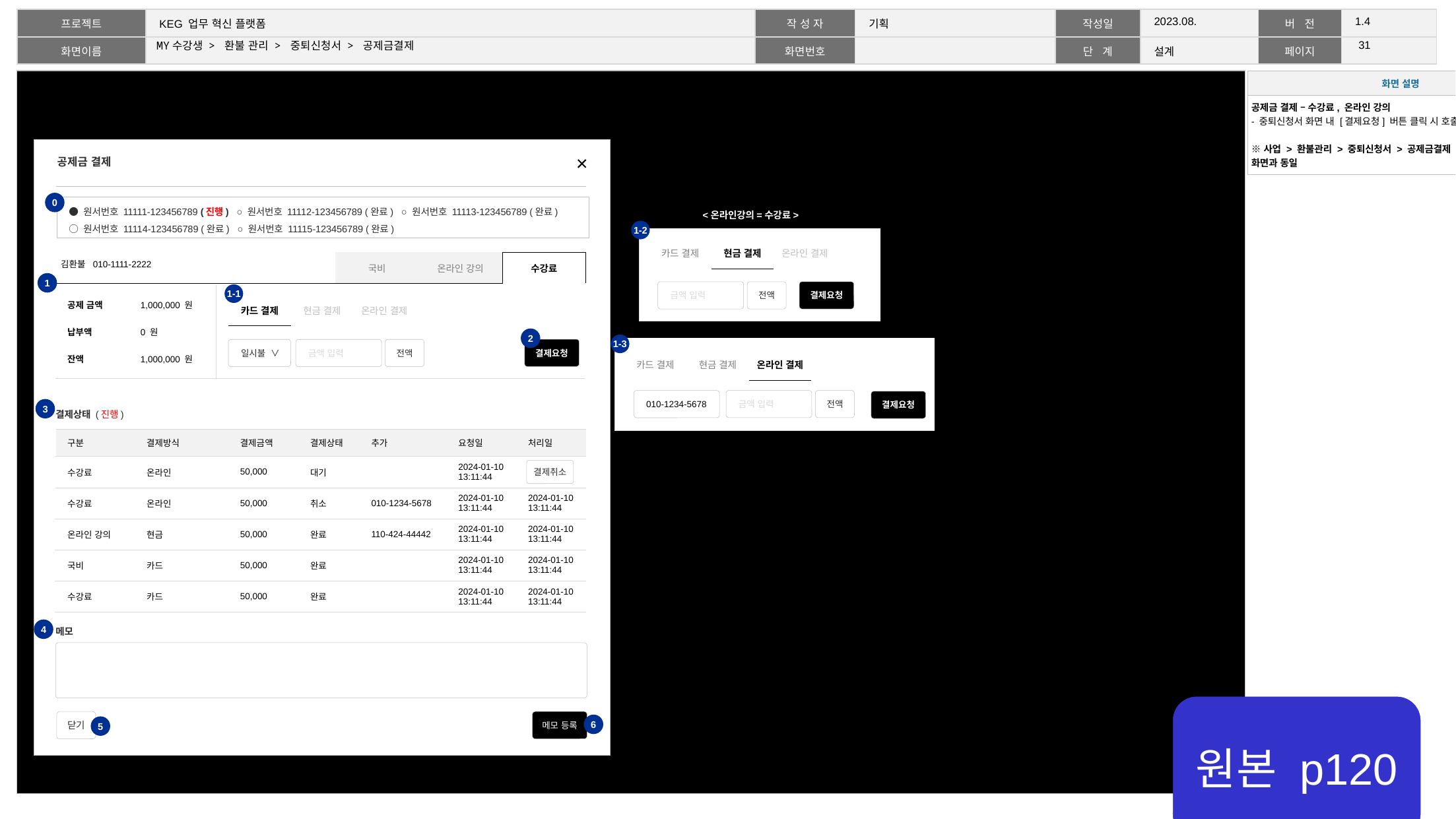

31

# MY수강생 > 환불 관리 > 중퇴신청서 > 공제금결제
| 화면 설명 |
| --- |
| 공제금 결제 – 수강료, 온라인 강의 - 중퇴신청서 화면 내 [결제요청] 버튼 클릭 시 호출 ※사업 > 환불관리 > 중퇴신청서 > 공제금결제 > 수강료, 온라인 강의 화면과 동일 |
공제금 결제
0
● 원서번호 11111-123456789 (진행)   ○ 원서번호 11112-123456789 (완료)   ○ 원서번호 11113-123456789 (완료)
○ 원서번호 11114-123456789 (완료)   ○ 원서번호 11115-123456789 (완료)
<온라인강의=수강료>
1-2
─   □   Ⅹ
|  |  |  |  |
| --- | --- | --- | --- |
|  |  |  |  |
|  |  |  |  |
| 카드 결제 | 현금 결제 | 온라인 결제 |
| --- | --- | --- |
수강등록
| 김환불 010-1111-2222 |  | 국비 | 온라인 강의 | 수강료 |
| --- | --- | --- | --- | --- |
1
금액 입력
전액
결제요청
1-1
| 공제 금액 | 1,000,000 원 |  |  |  |  |
| --- | --- | --- | --- | --- | --- |
| 납부액 | 0 원 |  |  |  |  |
| 잔액 | 1,000,000 원 |  |  |  |  |
| 카드 결제 | 현금 결제 | 온라인 결제 |
| --- | --- | --- |
2
1-3
|  |  |  |  |
| --- | --- | --- | --- |
|  |  |  |  |
|  |  |  |  |
결제요청
일시불  ∨
금액 입력
전액
| 카드 결제 | 현금 결제 | 온라인 결제 |
| --- | --- | --- |
금액 입력
전액
010-1234-5678
결제요청
결제상태 (진행)
3
| 구분 | 결제방식 | 결제금액 | 결제상태 | 추가 | 요청일 | 처리일 |
| --- | --- | --- | --- | --- | --- | --- |
| 수강료 | 온라인 | 50,000 | 대기 |  | 2024-01-10 13:11:44 |  |
| 수강료 | 온라인 | 50,000 | 취소 | 010-1234-5678 | 2024-01-10 13:11:44 | 2024-01-10 13:11:44 |
| 온라인 강의 | 현금 | 50,000 | 완료 | 110-424-44442 | 2024-01-10 13:11:44 | 2024-01-10 13:11:44 |
| 국비 | 카드 | 50,000 | 완료 |  | 2024-01-10 13:11:44 | 2024-01-10 13:11:44 |
| 수강료 | 카드 | 50,000 | 완료 |  | 2024-01-10 13:11:44 | 2024-01-10 13:11:44 |
결제취소
메모
4

원본 p120
닫기
메모 등록
6
5